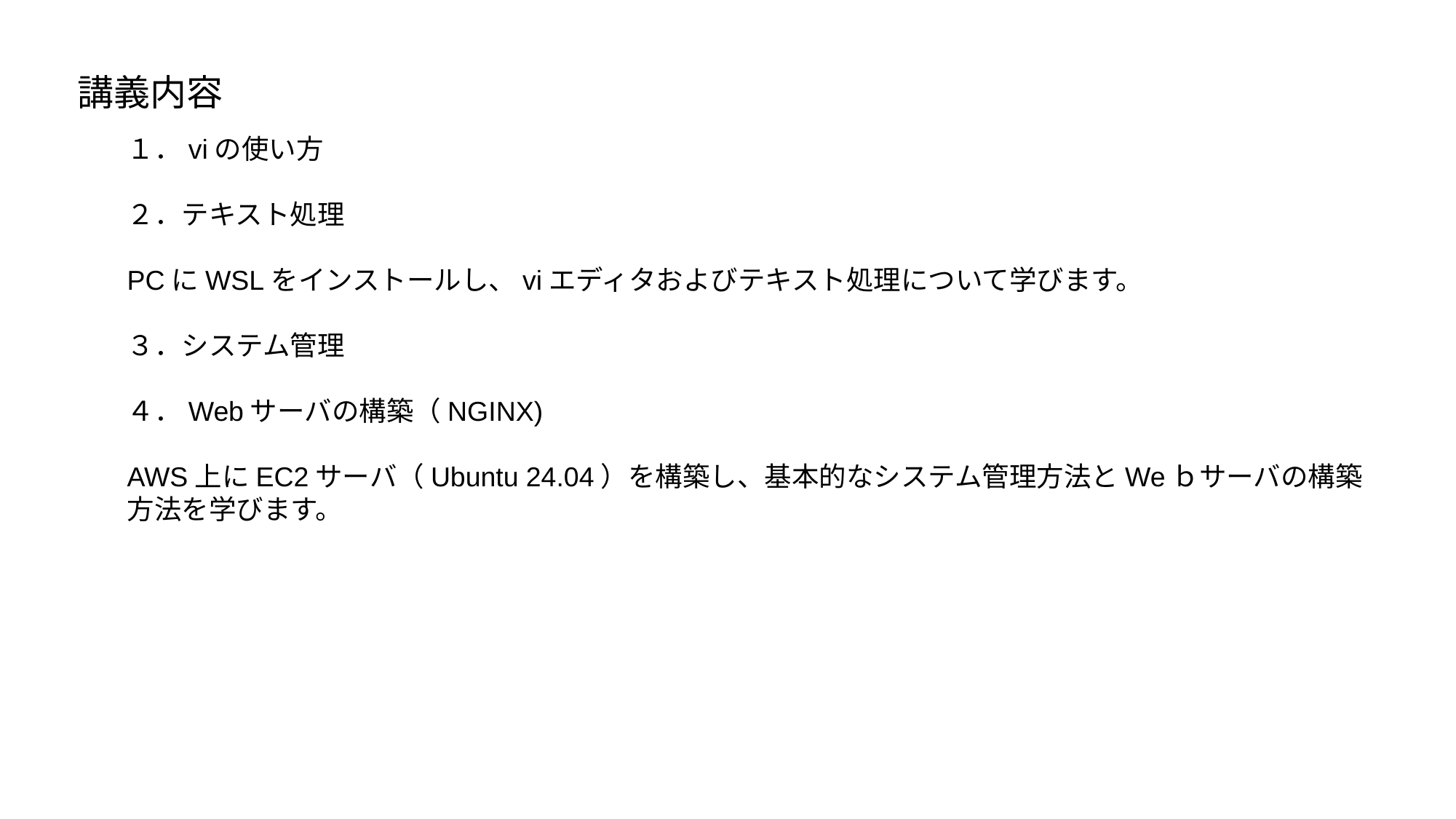

講義内容
１．viの使い方
２．テキスト処理

PCにWSLをインストールし、viエディタおよびテキスト処理について学びます。

３．システム管理
４．Webサーバの構築（NGINX)

AWS上にEC2サーバ（Ubuntu 24.04）を構築し、基本的なシステム管理方法とWeｂサーバの構築方法を学びます。